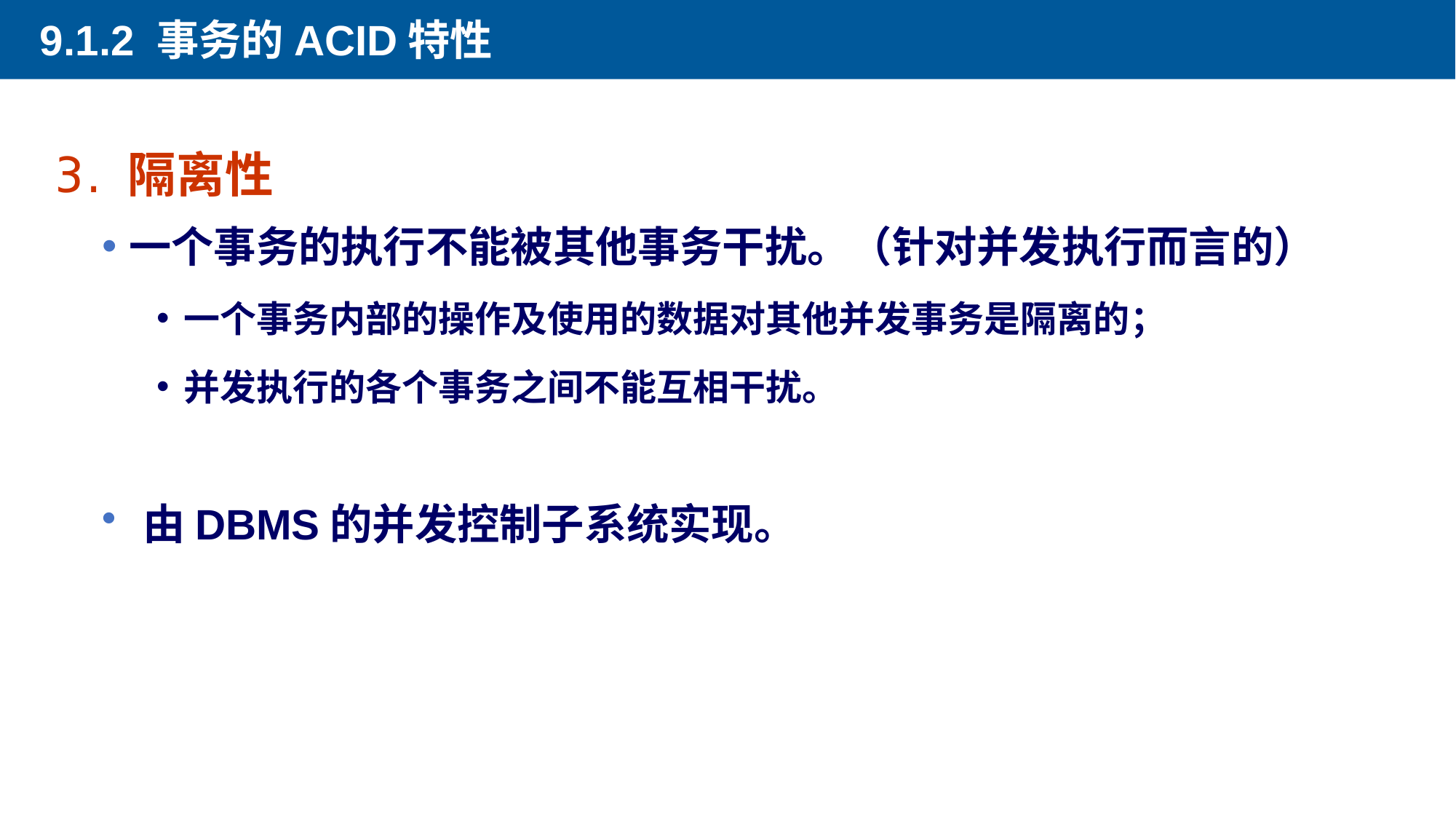

9.1.2 事务的ACID特性
3. 隔离性
一个事务的执行不能被其他事务干扰。（针对并发执行而言的）
一个事务内部的操作及使用的数据对其他并发事务是隔离的；
并发执行的各个事务之间不能互相干扰。
由DBMS的并发控制子系统实现。